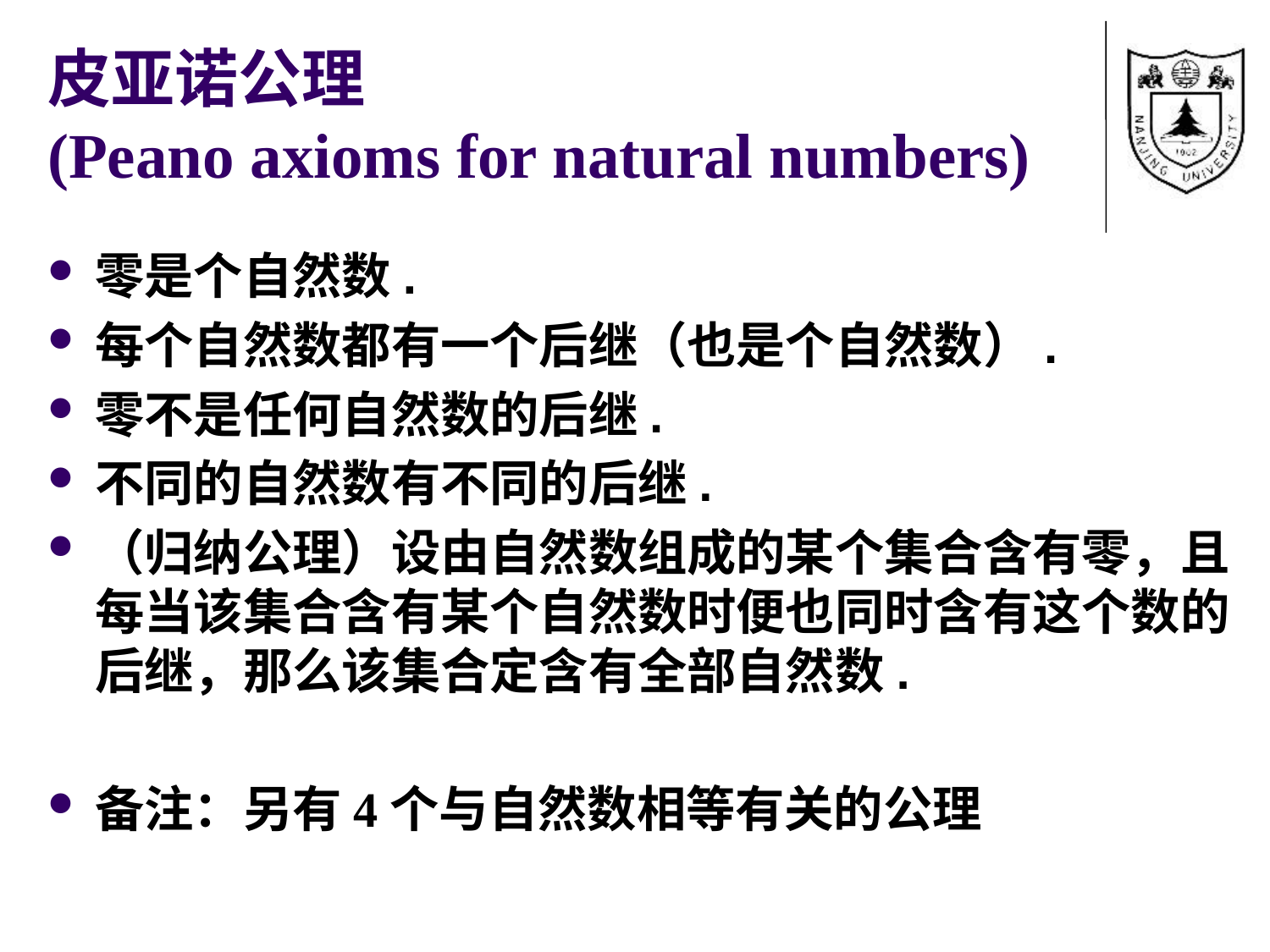

# 皮亚诺公理 (Peano axioms for natural numbers)
零是个自然数.
每个自然数都有一个后继（也是个自然数）.
零不是任何自然数的后继.
不同的自然数有不同的后继.
（归纳公理）设由自然数组成的某个集合含有零，且每当该集合含有某个自然数时便也同时含有这个数的后继，那么该集合定含有全部自然数.

备注：另有4个与自然数相等有关的公理